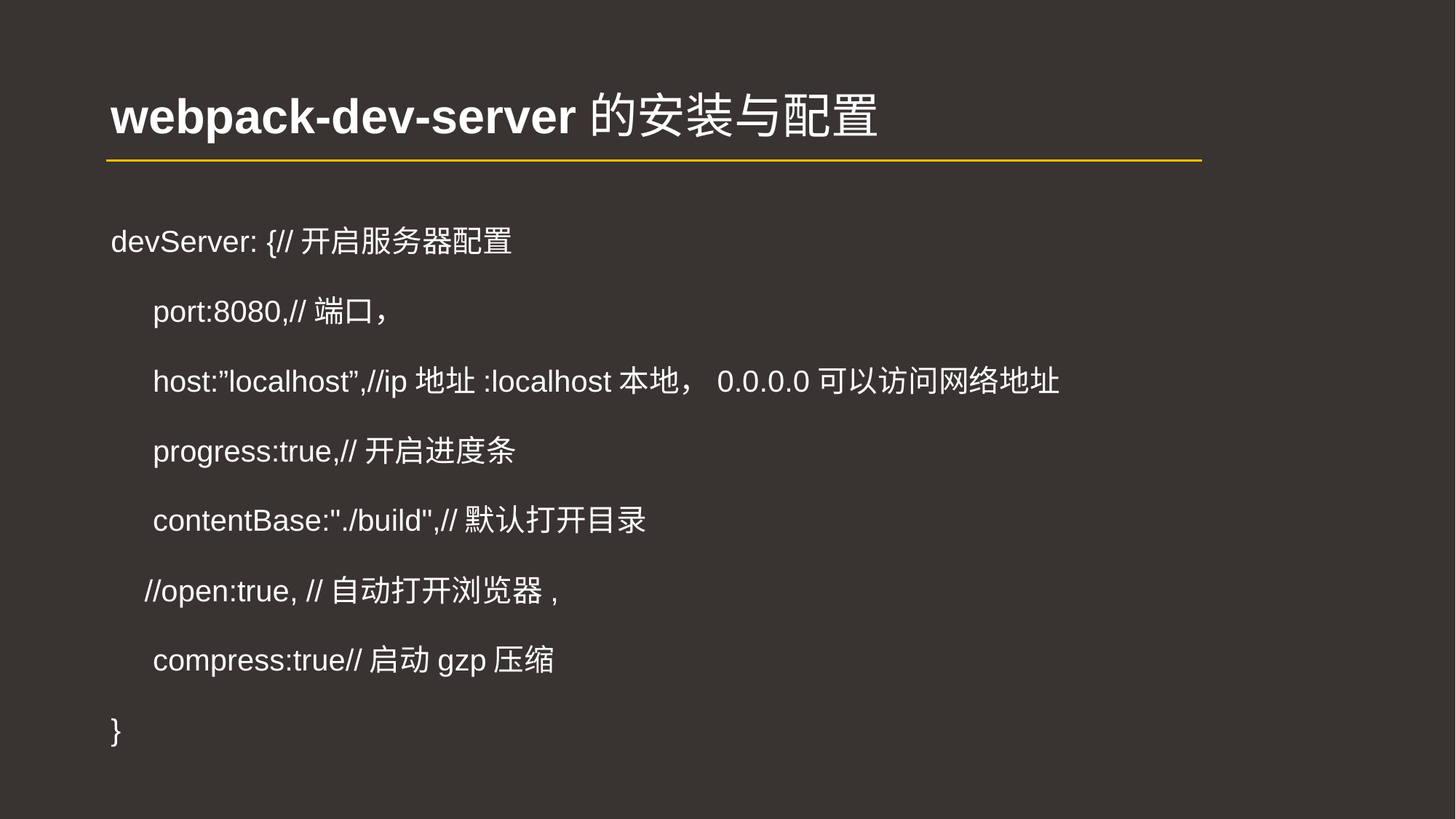

# webpack-dev-server的安装与配置
devServer: {//开启服务器配置
     port:8080,//端口，
     host:”localhost”,//ip地址:localhost本地，0.0.0.0可以访问网络地址
     progress:true,//开启进度条
     contentBase:"./build",//默认打开目录
    //open:true, //自动打开浏览器,
     compress:true//启动gzp压缩
}